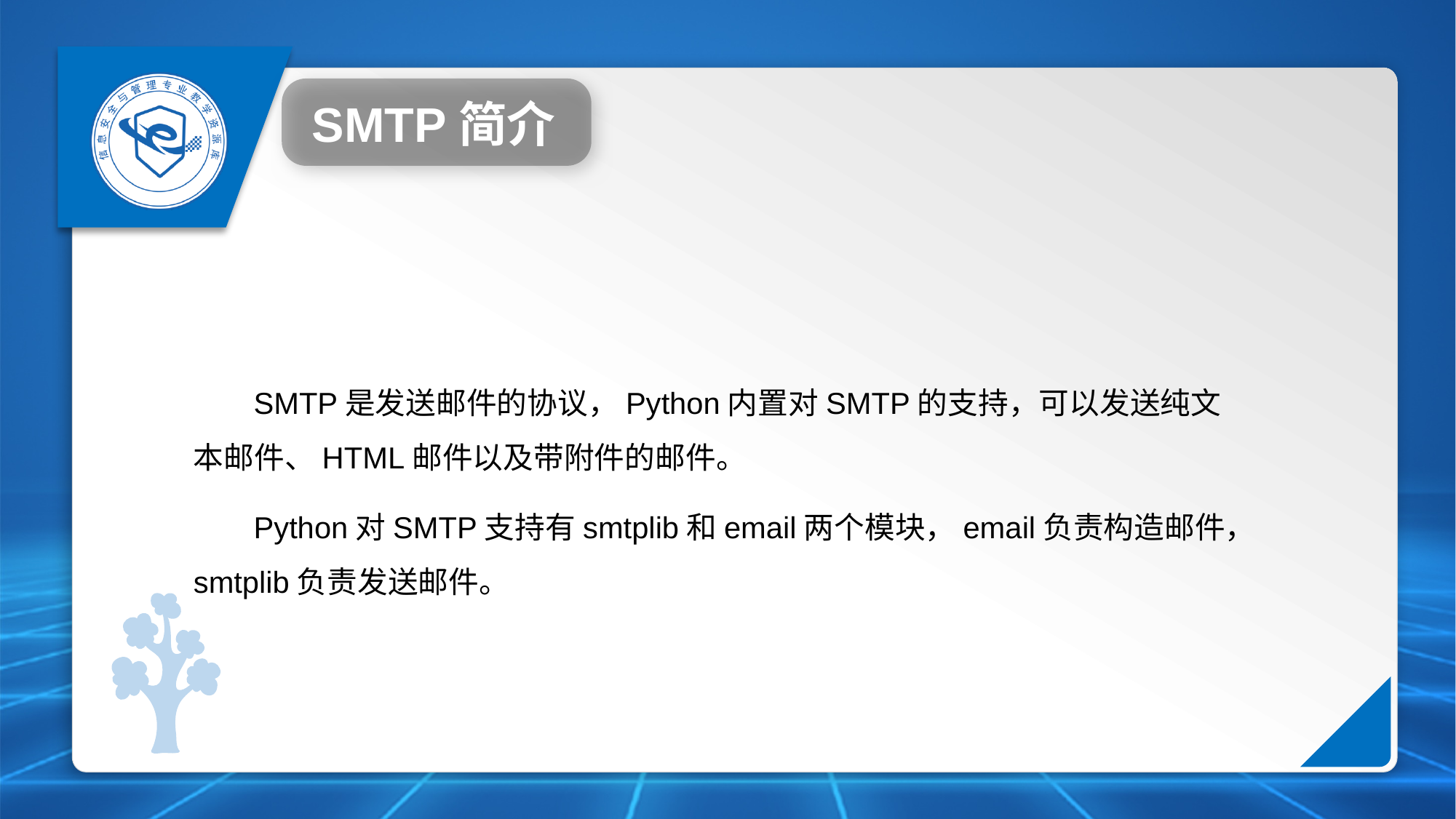

SMTP简介
SMTP是发送邮件的协议，Python内置对SMTP的支持，可以发送纯文本邮件、HTML邮件以及带附件的邮件。
Python对SMTP支持有smtplib和email两个模块，email负责构造邮件，smtplib负责发送邮件。